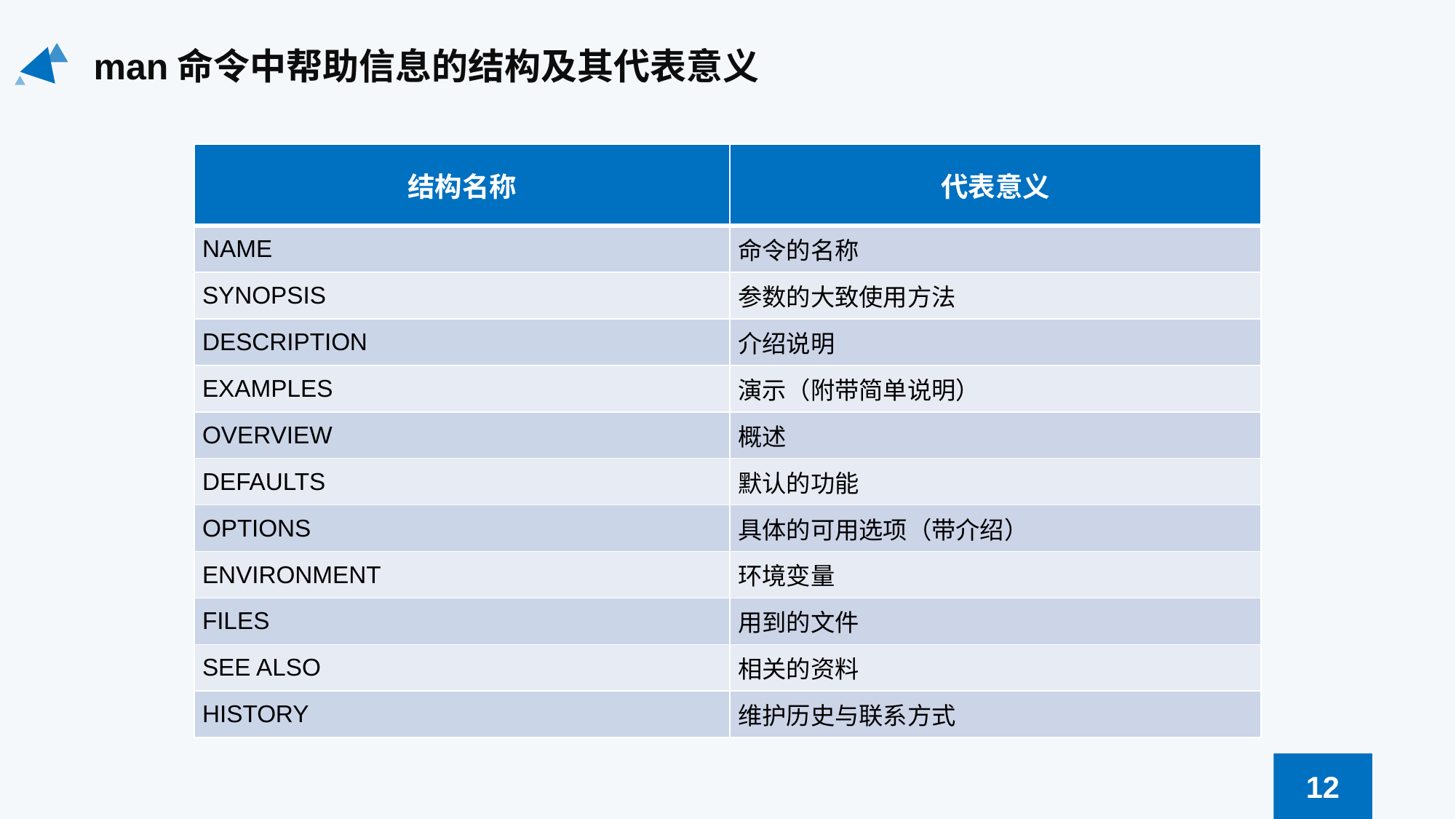

man命令中帮助信息的结构及其代表意义

| 结构名称 | 代表意义 |
| --- | --- |
| NAME | 命令的名称 |
| SYNOPSIS | 参数的大致使用方法 |
| DESCRIPTION | 介绍说明 |
| EXAMPLES | 演示（附带简单说明） |
| OVERVIEW | 概述 |
| DEFAULTS | 默认的功能 |
| OPTIONS | 具体的可用选项（带介绍） |
| ENVIRONMENT | 环境变量 |
| FILES | 用到的文件 |
| SEE ALSO | 相关的资料 |
| HISTORY | 维护历史与联系方式 |

12